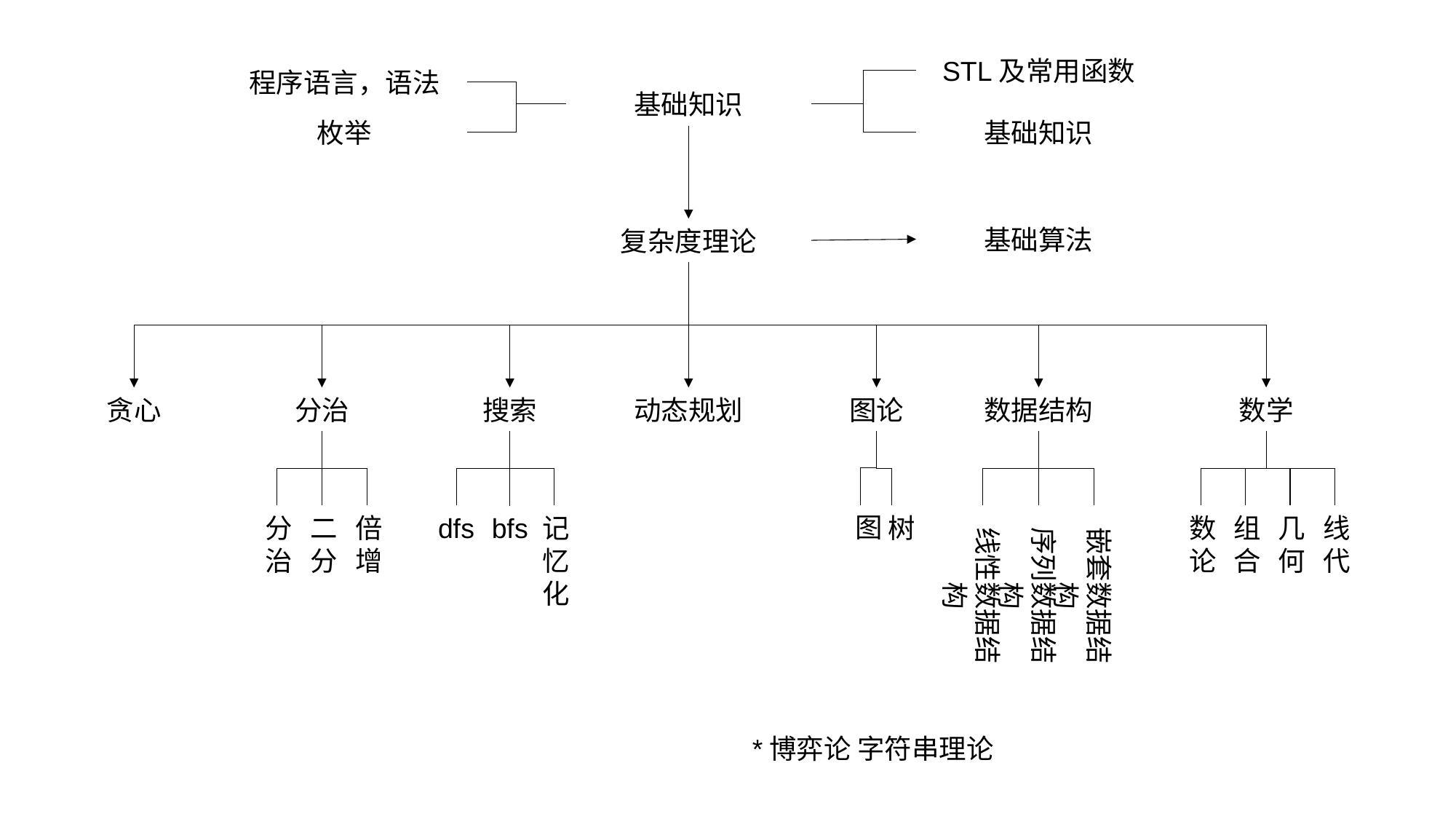

STL及常用函数
程序语言，语法
基础知识
枚举
基础知识
基础算法
复杂度理论
贪心
分治
搜索
动态规划
图论
数据结构
数学
图
树
线性数据结构
嵌套数据结构
序列数据结构
线代
几何
组合
数论
分治
倍增
dfs
记忆化
二分
bfs
*博弈论 字符串理论